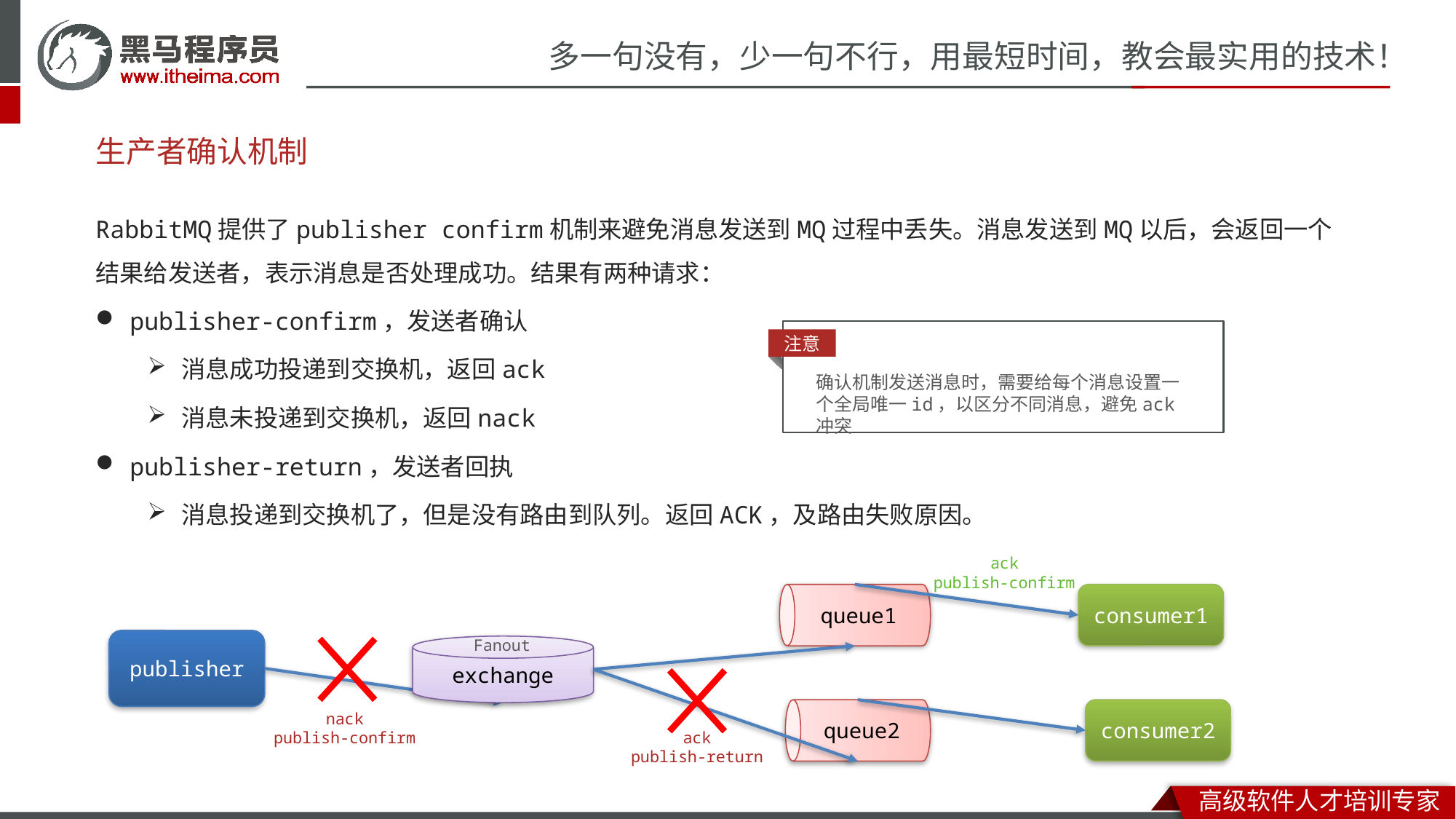

# 生产者确认机制
RabbitMQ提供了publisher confirm机制来避免消息发送到MQ过程中丢失。消息发送到MQ以后，会返回一个结果给发送者，表示消息是否处理成功。结果有两种请求：
publisher-confirm，发送者确认
消息成功投递到交换机，返回ack
消息未投递到交换机，返回nack
publisher-return，发送者回执
消息投递到交换机了，但是没有路由到队列。返回ACK，及路由失败原因。

注意

确认机制发送消息时，需要给每个消息设置一个全局唯一id，以区分不同消息，避免ack冲突
queue1
ack
publish-confirm
consumer1

publisher
Fanout
exchange

queue2
consumer2
nack
publish-confirm
ack
publish-return